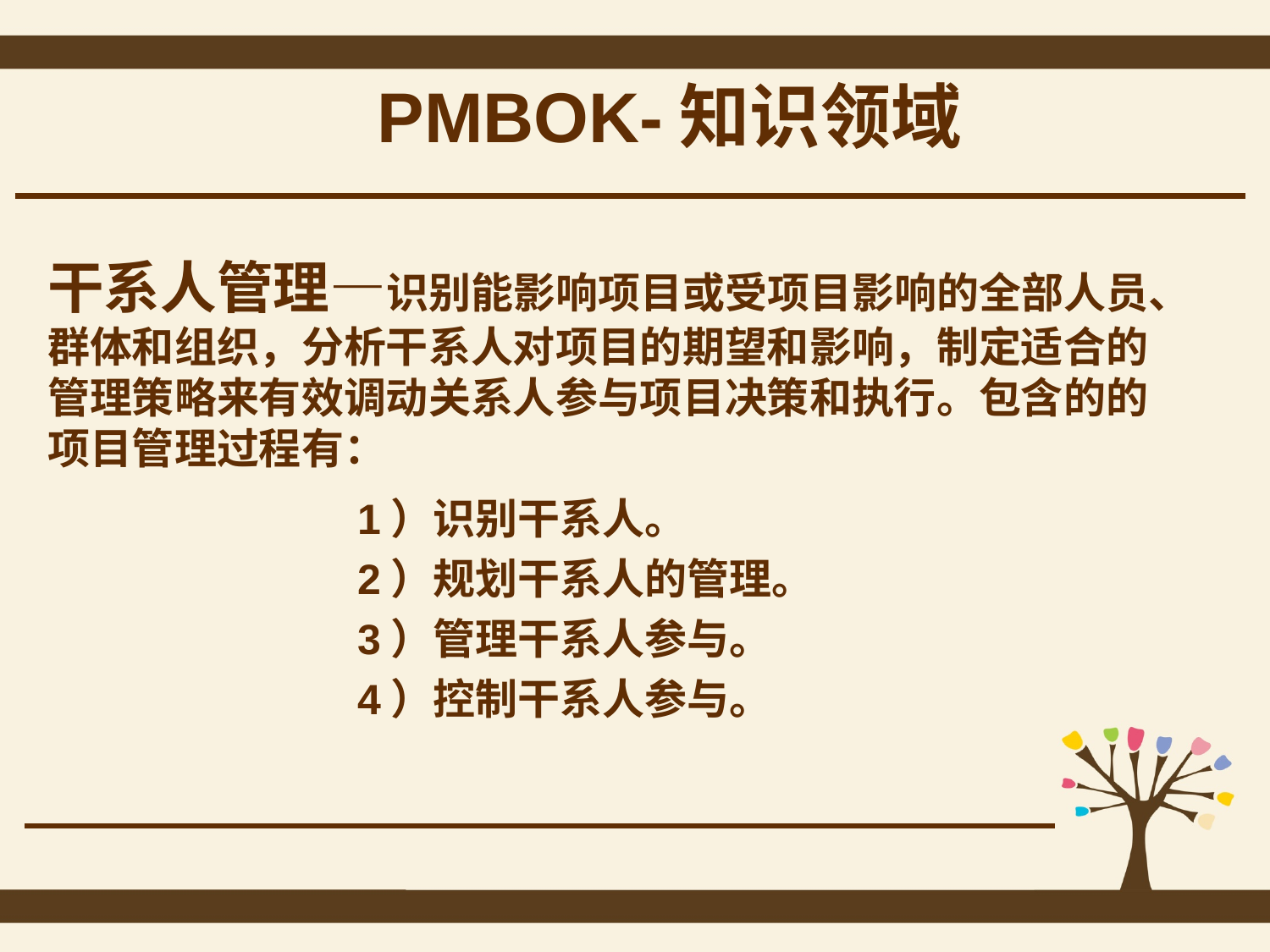

PMBOK-知识领域
干系人管理—识别能影响项目或受项目影响的全部人员、群体和组织，分析干系人对项目的期望和影响，制定适合的管理策略来有效调动关系人参与项目决策和执行。包含的的项目管理过程有：
1）识别干系人。
2）规划干系人的管理。
3）管理干系人参与。
4）控制干系人参与。